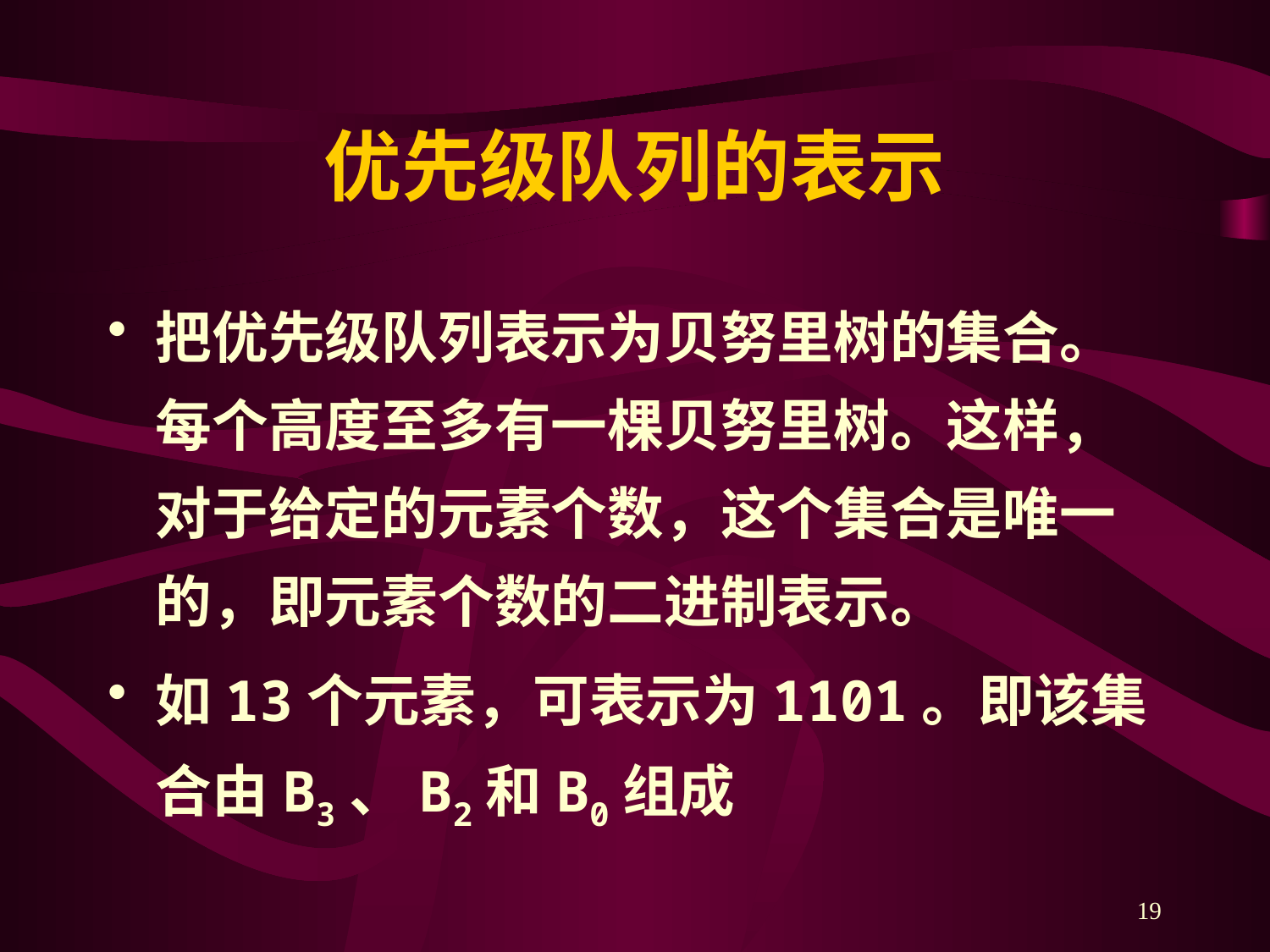

# 优先级队列的表示
把优先级队列表示为贝努里树的集合。每个高度至多有一棵贝努里树。这样，对于给定的元素个数，这个集合是唯一的，即元素个数的二进制表示。
如13个元素，可表示为1101。即该集合由B3、B2和B0组成
19